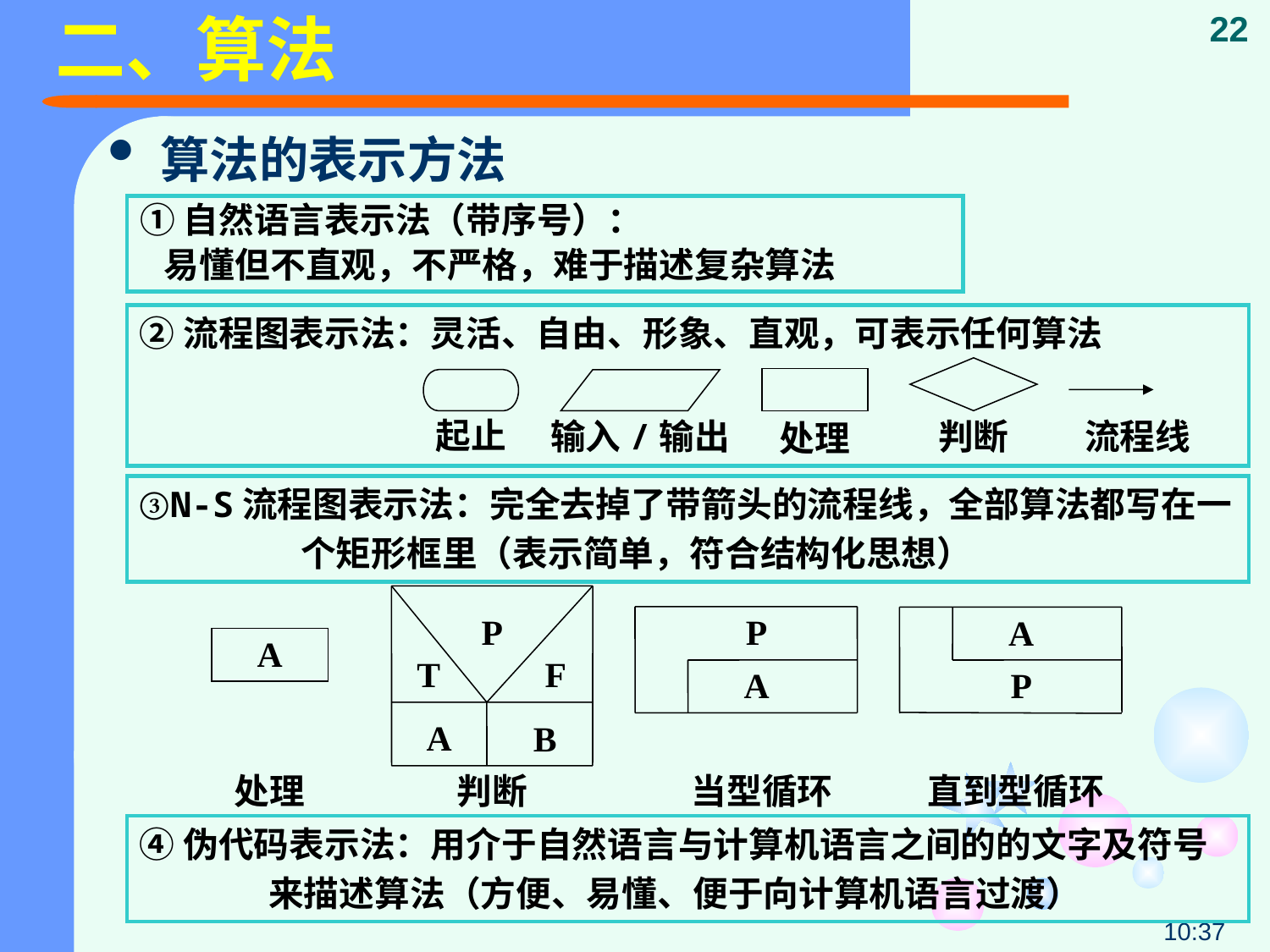

# 二、算法
22
 算法的表示方法
①自然语言表示法（带序号）：
  易懂但不直观，不严格，难于描述复杂算法
②流程图表示法：灵活、自由、形象、直观，可表示任何算法

起止
输入/输出
判断
流程线
处理
③N-S流程图表示法：完全去掉了带箭头的流程线，全部算法都写在一
                   个矩形框里（表示简单，符合结构化思想）

P

P

A

A
T
F
P

A

A

B

处理
判断

当型循环
直到型循环
④伪代码表示法：用介于自然语言与计算机语言之间的的文字及符号
               来描述算法（方便、易懂、便于向计算机语言过渡）
10:37